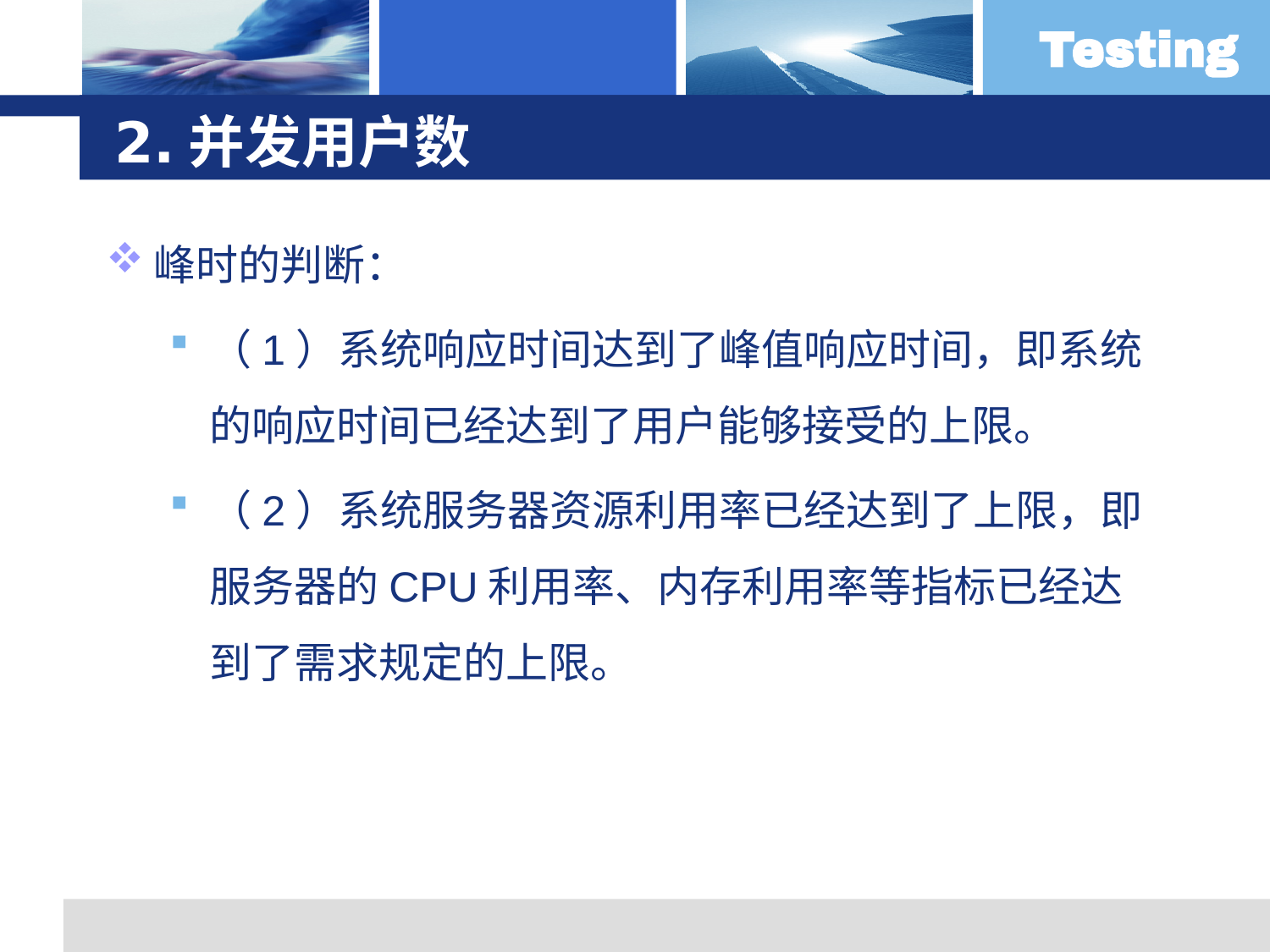

# 2.并发用户数
峰时的判断：
（1）系统响应时间达到了峰值响应时间，即系统的响应时间已经达到了用户能够接受的上限。
（2）系统服务器资源利用率已经达到了上限，即服务器的CPU利用率、内存利用率等指标已经达到了需求规定的上限。